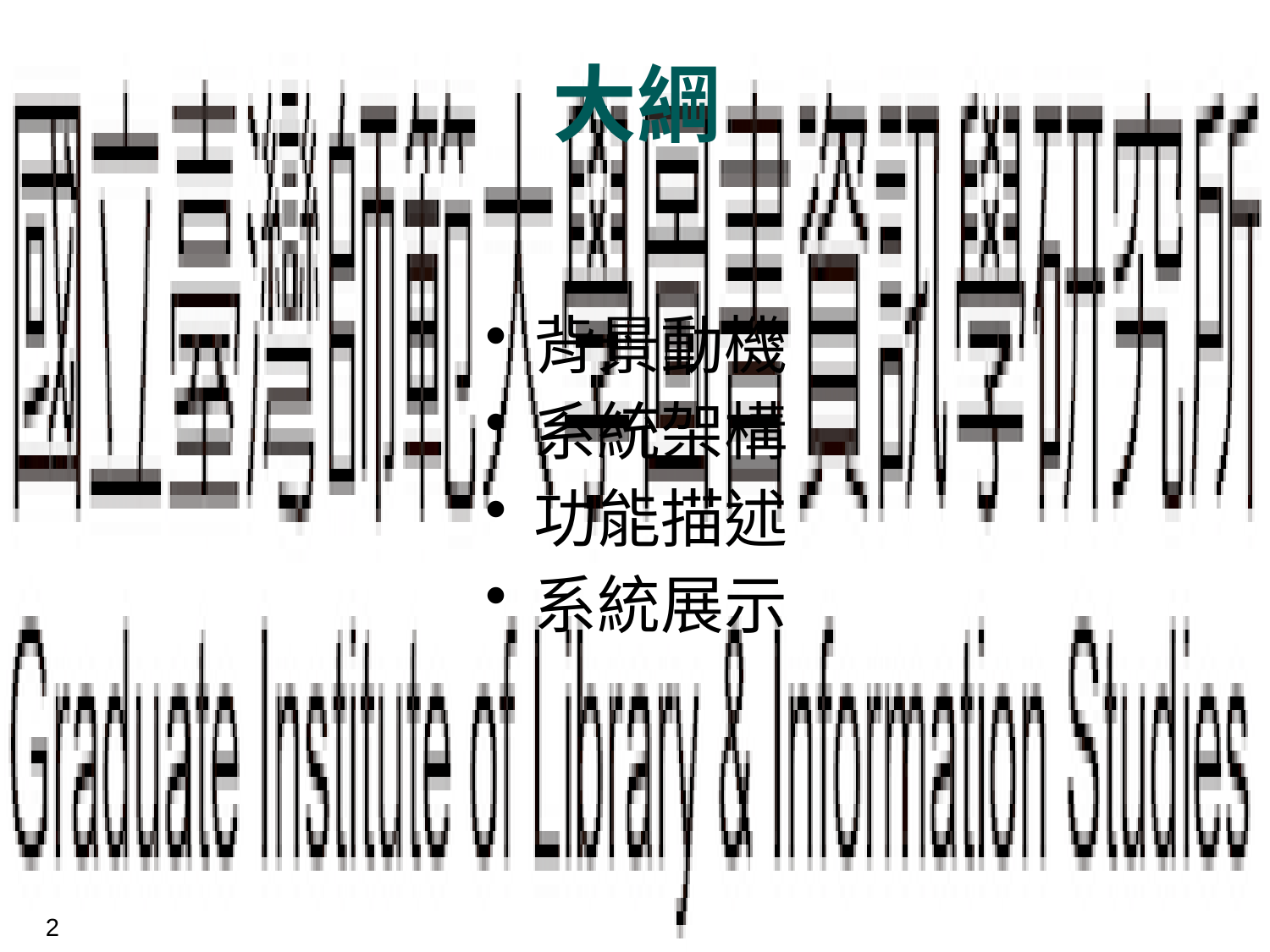

# 大綱
背景動機
系統架構
功能描述
系統展示
2